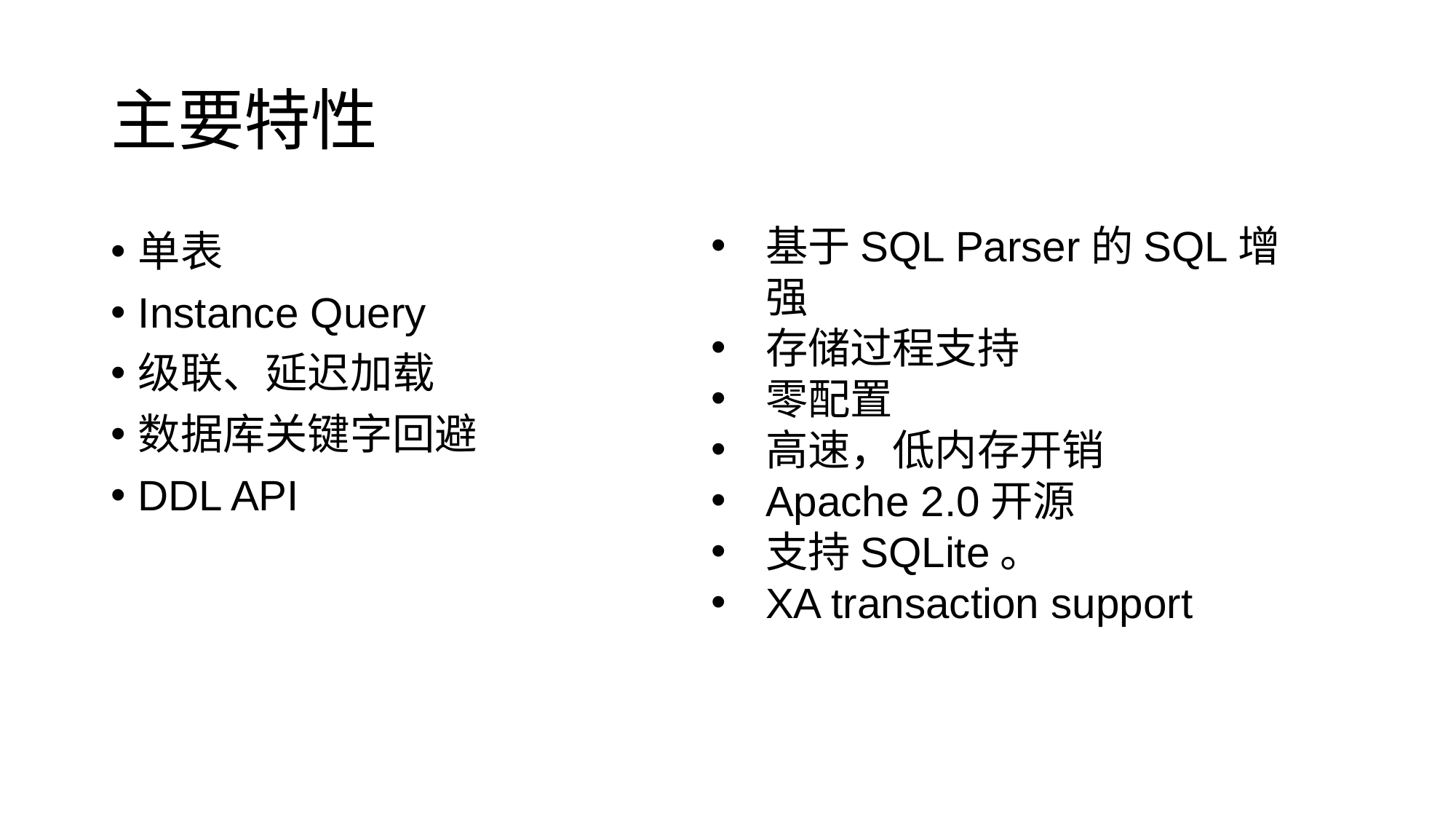

# 主要特性
基于SQL Parser的SQL增强
存储过程支持
零配置
高速，低内存开销
Apache 2.0开源
支持SQLite。
XA transaction support
单表
Instance Query
级联、延迟加载
数据库关键字回避
DDL API